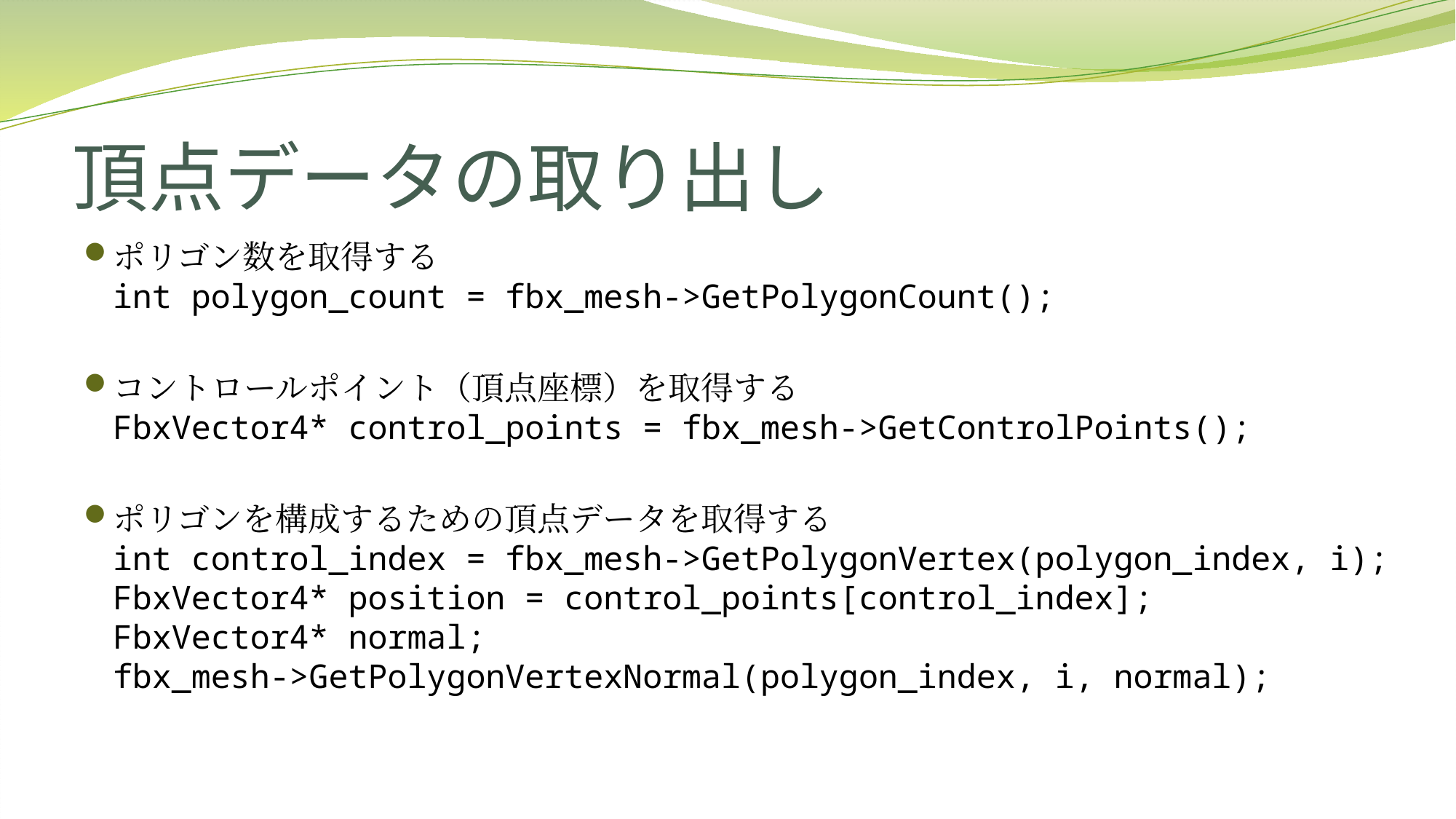

# 頂点データの取り出し
ポリゴン数を取得する
int polygon_count = fbx_mesh->GetPolygonCount();

コントロールポイント（頂点座標）を取得する
FbxVector4* control_points = fbx_mesh->GetControlPoints();

ポリゴンを構成するための頂点データを取得する
int control_index = fbx_mesh->GetPolygonVertex(polygon_index, i);
FbxVector4* position = control_points[control_index];
FbxVector4* normal;
fbx_mesh->GetPolygonVertexNormal(polygon_index, i, normal);